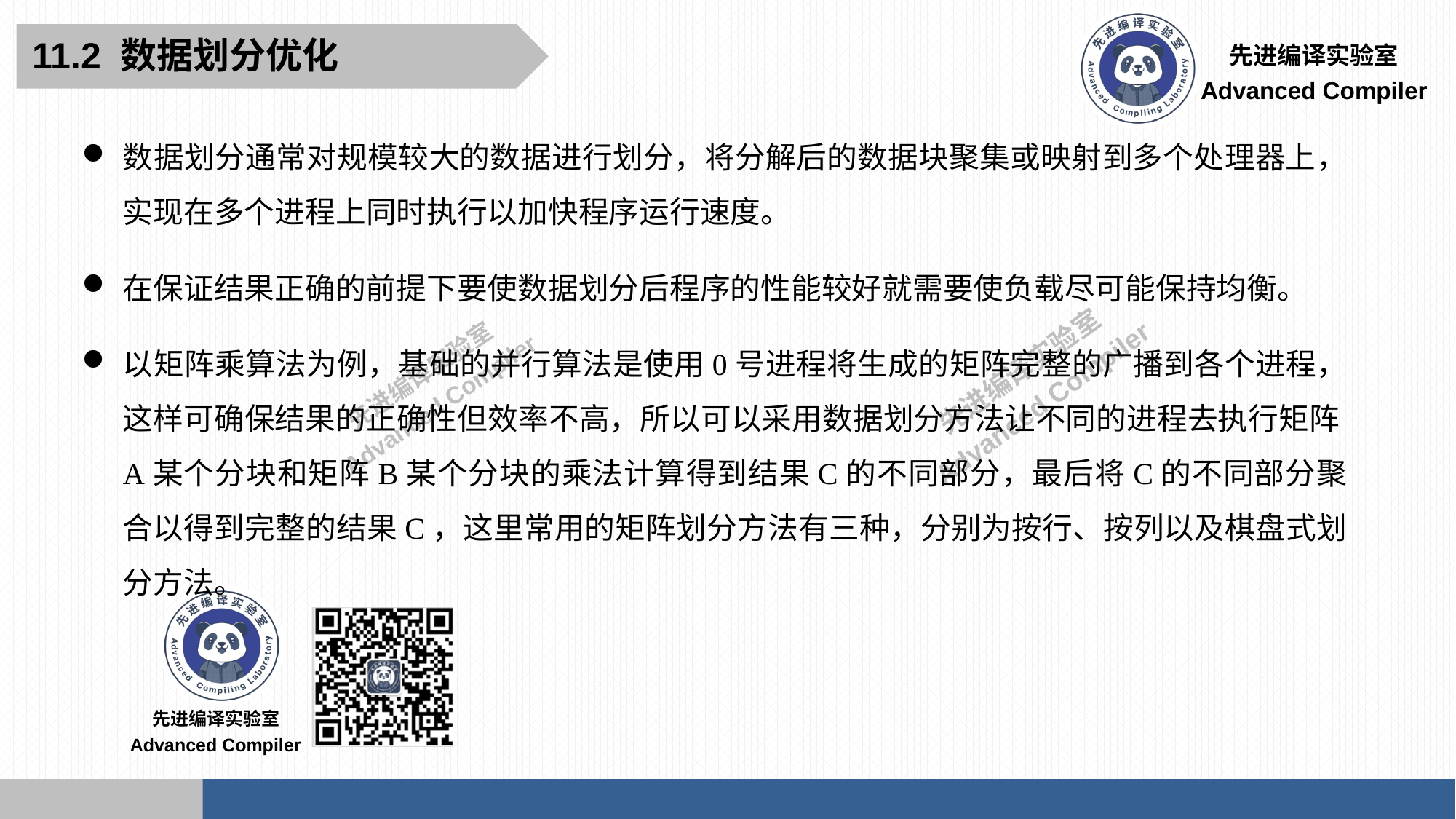

11.2 数据划分优化
数据划分通常对规模较大的数据进行划分，将分解后的数据块聚集或映射到多个处理器上，实现在多个进程上同时执行以加快程序运行速度。
在保证结果正确的前提下要使数据划分后程序的性能较好就需要使负载尽可能保持均衡。
以矩阵乘算法为例，基础的并行算法是使用0号进程将生成的矩阵完整的广播到各个进程，这样可确保结果的正确性但效率不高，所以可以采用数据划分方法让不同的进程去执行矩阵A某个分块和矩阵B某个分块的乘法计算得到结果C的不同部分，最后将C的不同部分聚合以得到完整的结果C，这里常用的矩阵划分方法有三种，分别为按行、按列以及棋盘式划分方法。